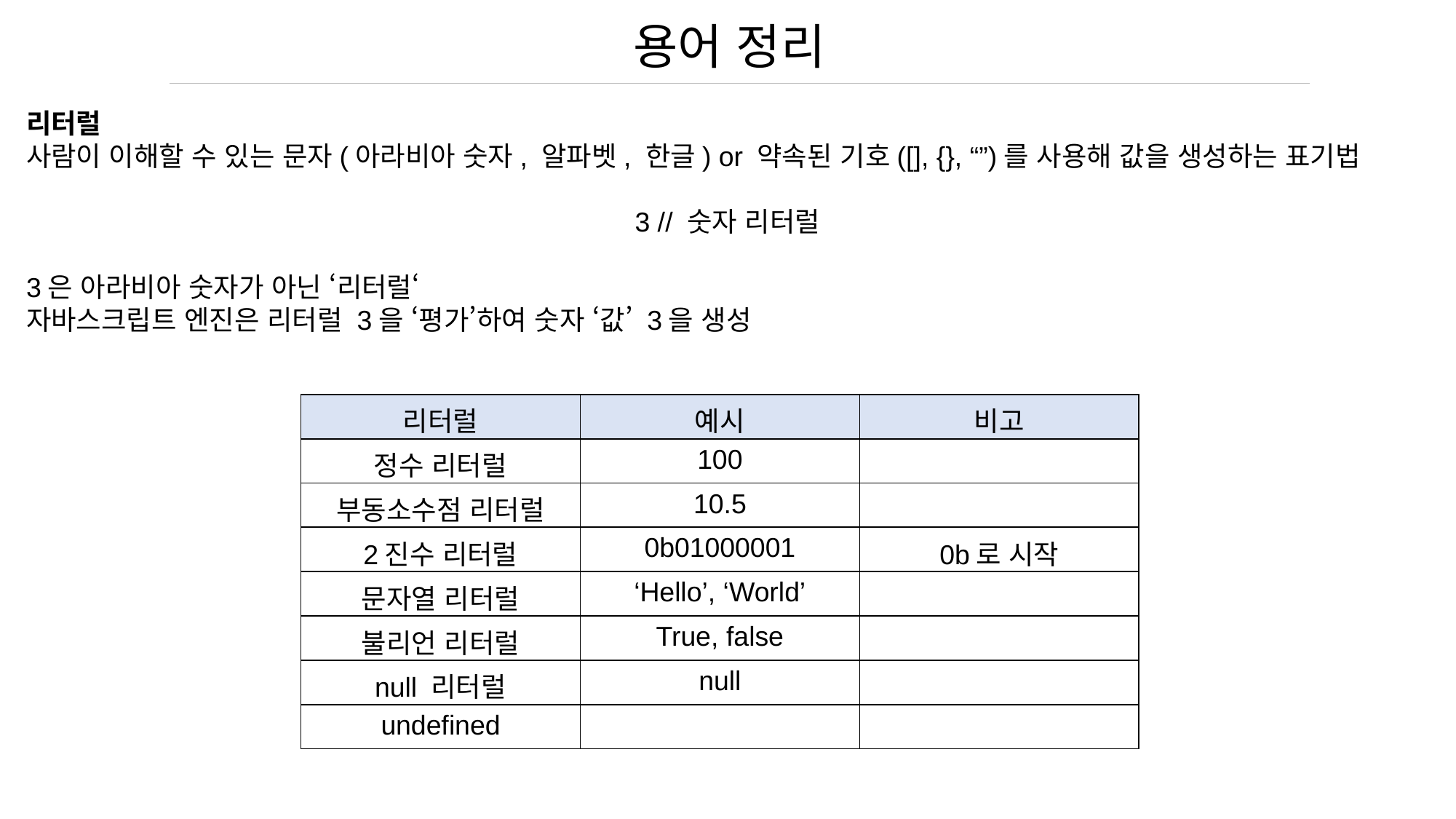

용어 정리
리터럴
사람이 이해할 수 있는 문자(아라비아 숫자, 알파벳, 한글) or 약속된 기호([], {}, “”)를 사용해 값을 생성하는 표기법

3 // 숫자 리터럴

3은 아라비아 숫자가 아닌 ‘리터럴‘
자바스크립트 엔진은 리터럴 3을 ‘평가’하여 숫자 ‘값’ 3을 생성

| 리터럴 | 예시 | 비고 |
| --- | --- | --- |
| 정수 리터럴 | 100 |  |
| 부동소수점 리터럴 | 10.5 |  |
| 2진수 리터럴 | 0b01000001 | 0b로 시작 |
| 문자열 리터럴 | ‘Hello’, ‘World’ |  |
| 불리언 리터럴 | True, false |  |
| null 리터럴 | null |  |
| undefined |  |  |